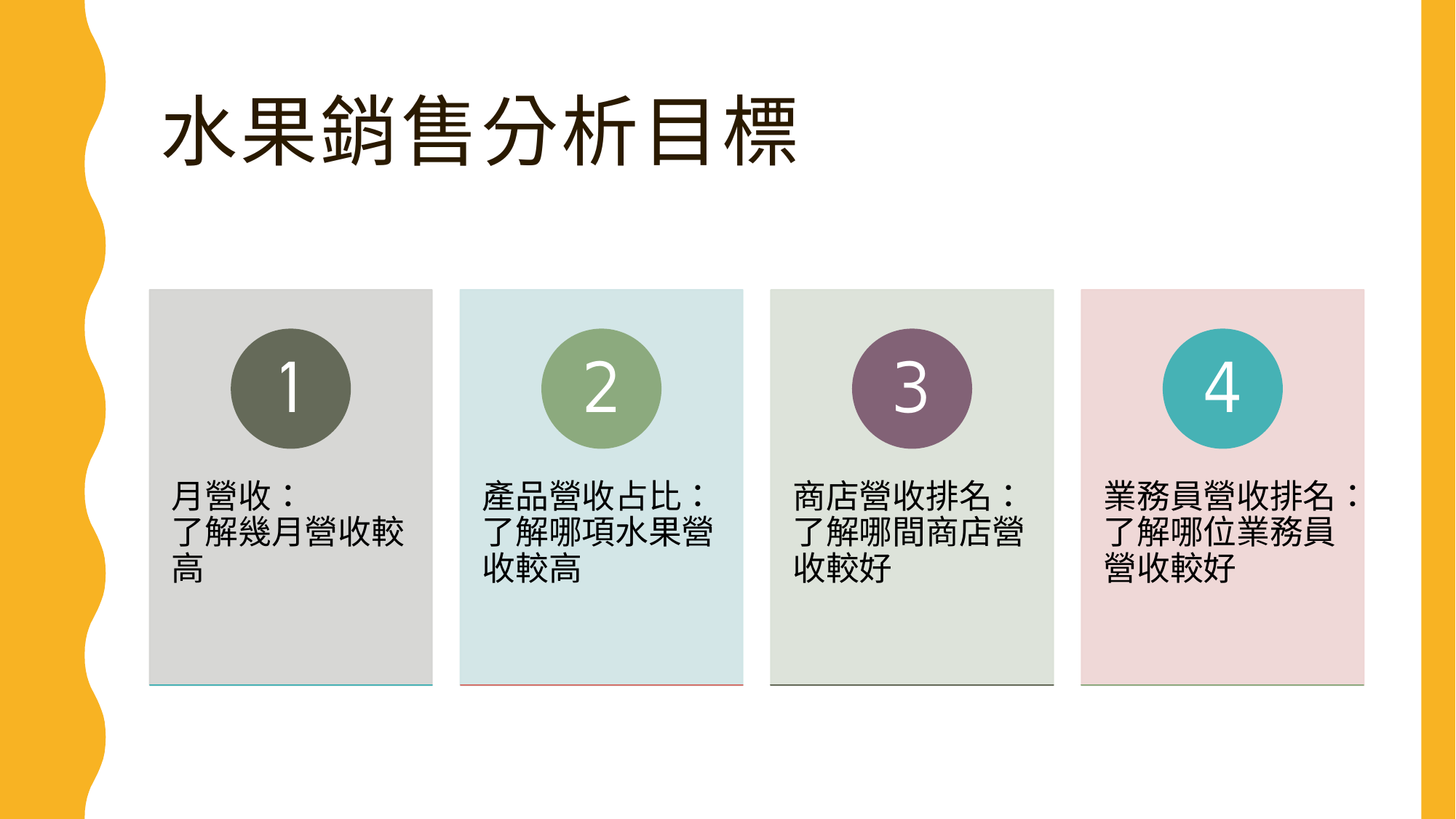

# 水果銷售分析目標
月營收：
了解幾月營收較高
1
產品營收占比：了解哪項水果營收較高
2
商店營收排名：了解哪間商店營收較好
3
業務員營收排名：了解哪位業務員營收較好
4